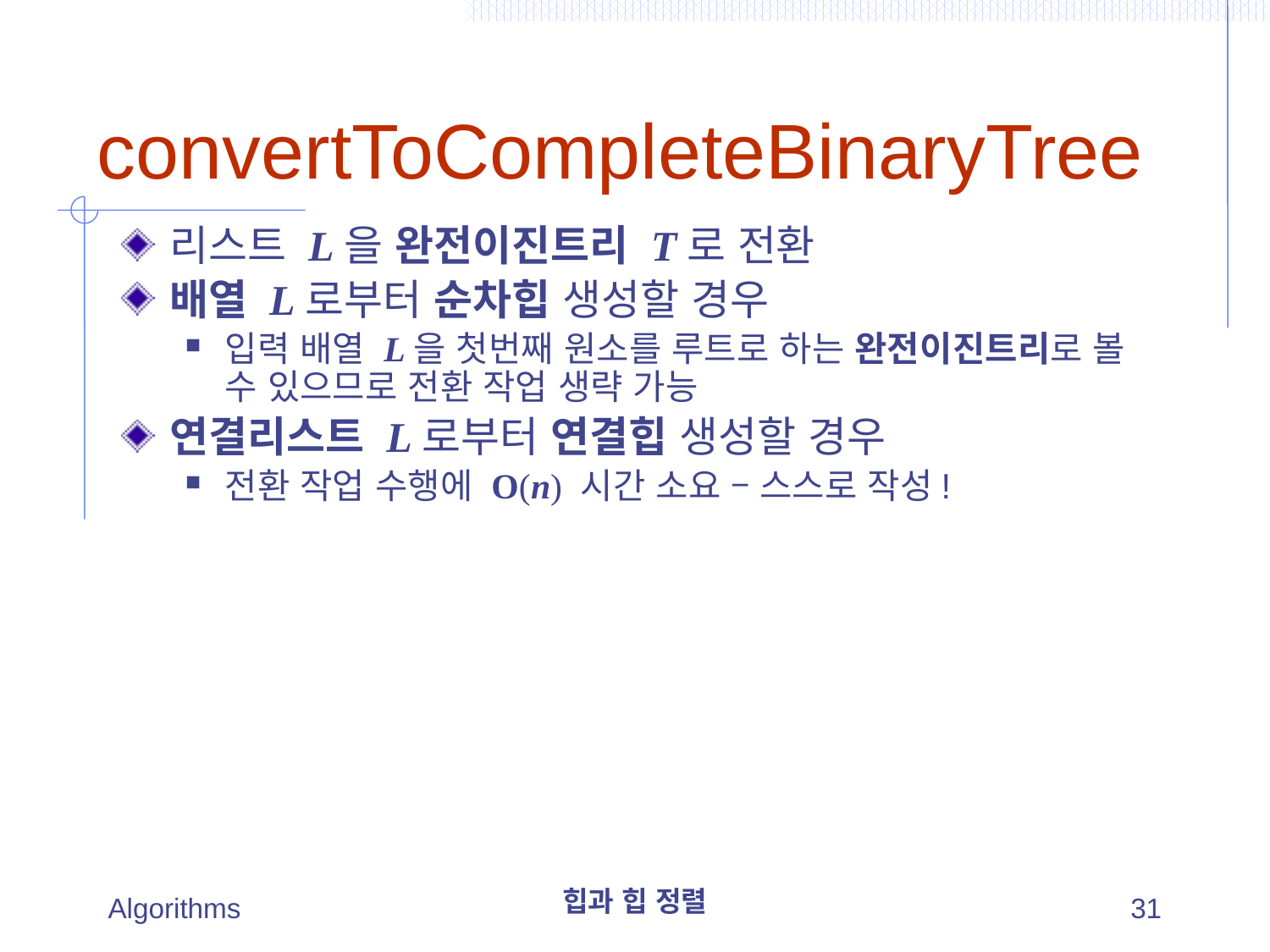

# convertToCompleteBinaryTree
리스트 L을 완전이진트리 T로 전환
배열 L로부터 순차힙 생성할 경우
입력 배열 L을 첫번째 원소를 루트로 하는 완전이진트리로 볼 수 있으므로 전환 작업 생략 가능
연결리스트 L로부터 연결힙 생성할 경우
전환 작업 수행에 O(n) 시간 소요 – 스스로 작성!
Algorithms
힙과 힙 정렬
31